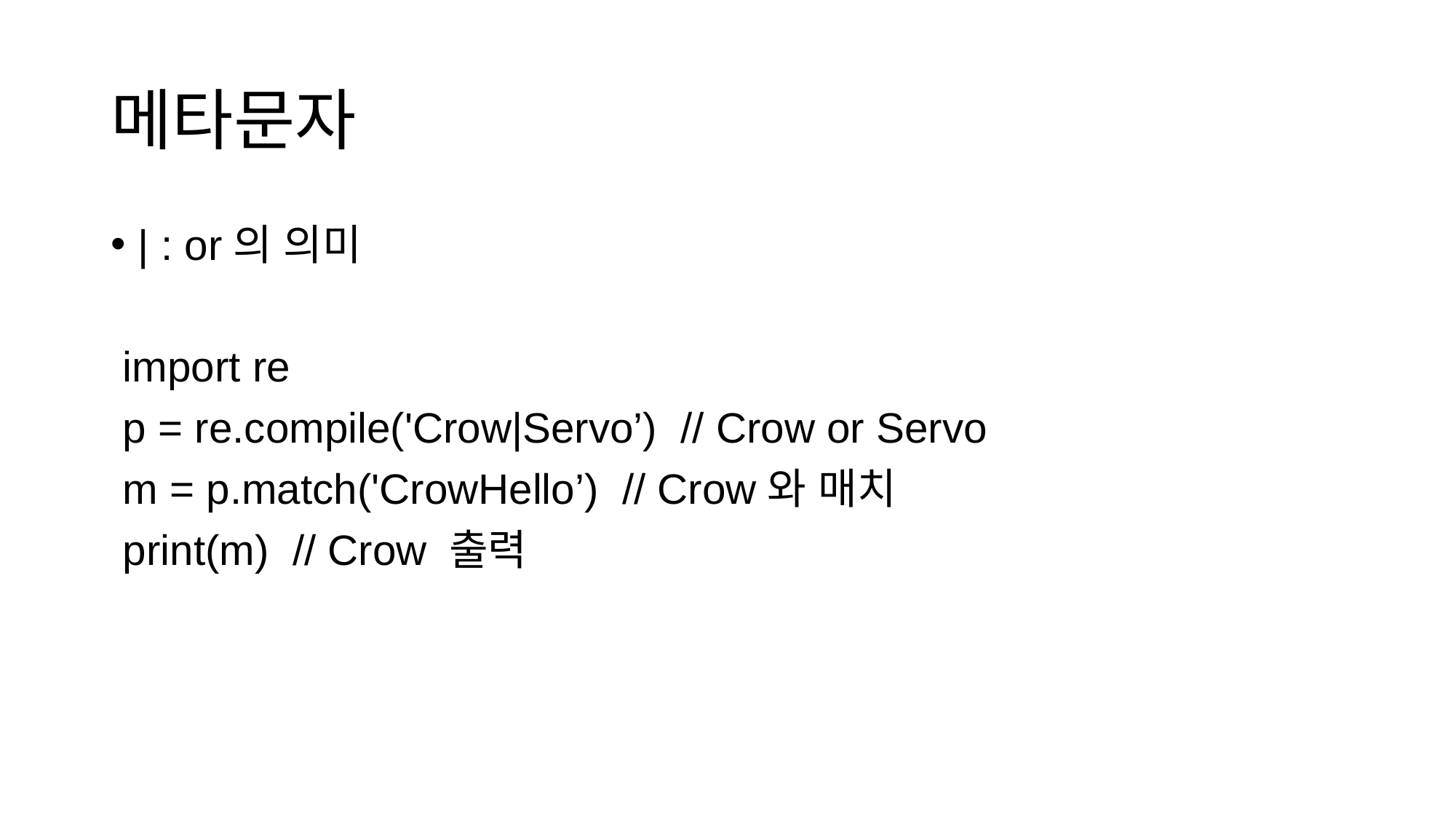

# 메타문자
| : or의 의미

 import re
 p = re.compile('Crow|Servo’)  // Crow or Servo
 m = p.match('CrowHello’)  // Crow와 매치
 print(m)  // Crow 출력